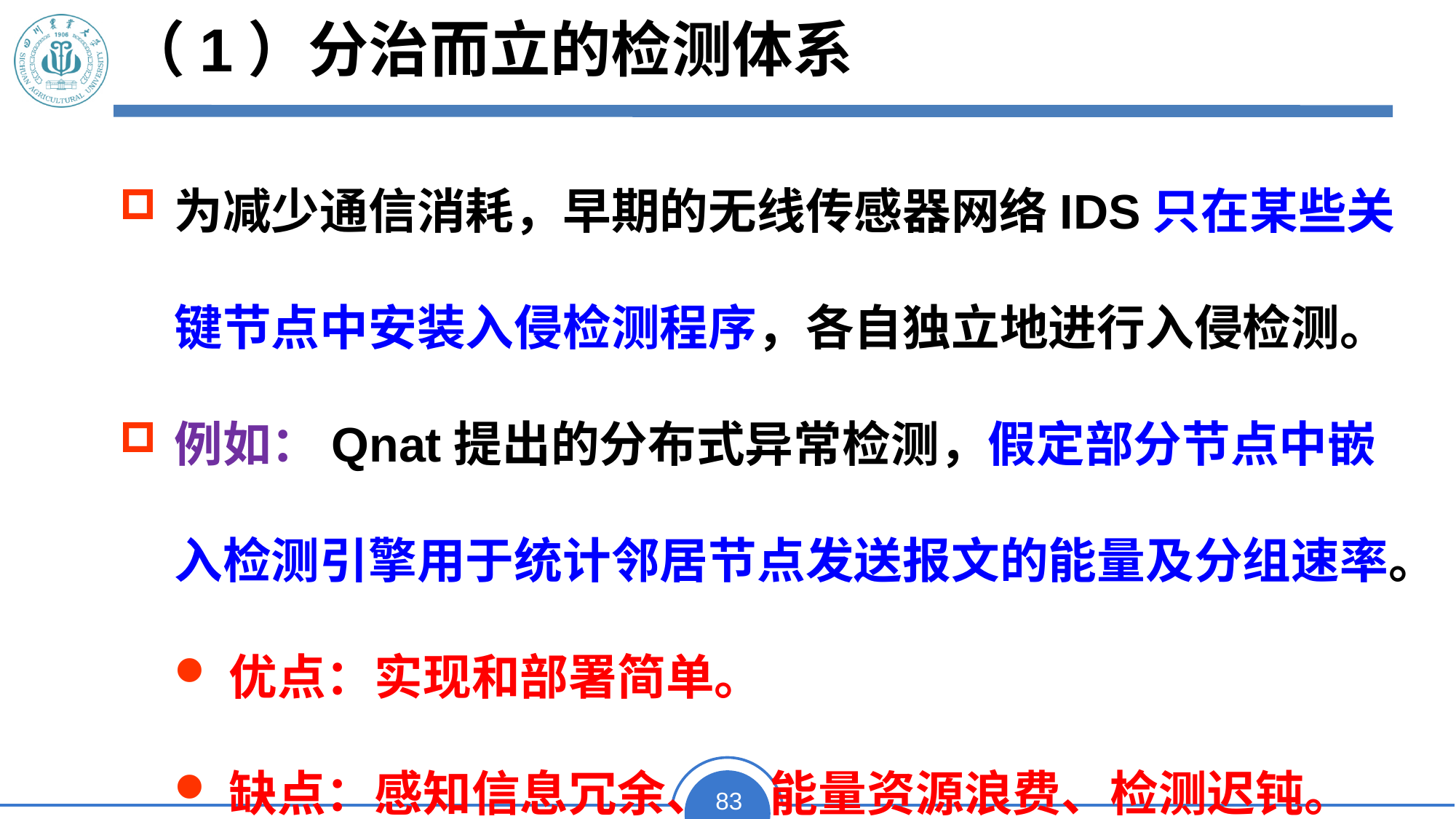

# （1）分治而立的检测体系
为减少通信消耗，早期的无线传感器网络IDS只在某些关键节点中安装入侵检测程序，各自独立地进行入侵检测。
例如：Qnat提出的分布式异常检测，假定部分节点中嵌入检测引擎用于统计邻居节点发送报文的能量及分组速率。
优点：实现和部署简单。
缺点：感知信息冗余、     能量资源浪费、检测迟钝。